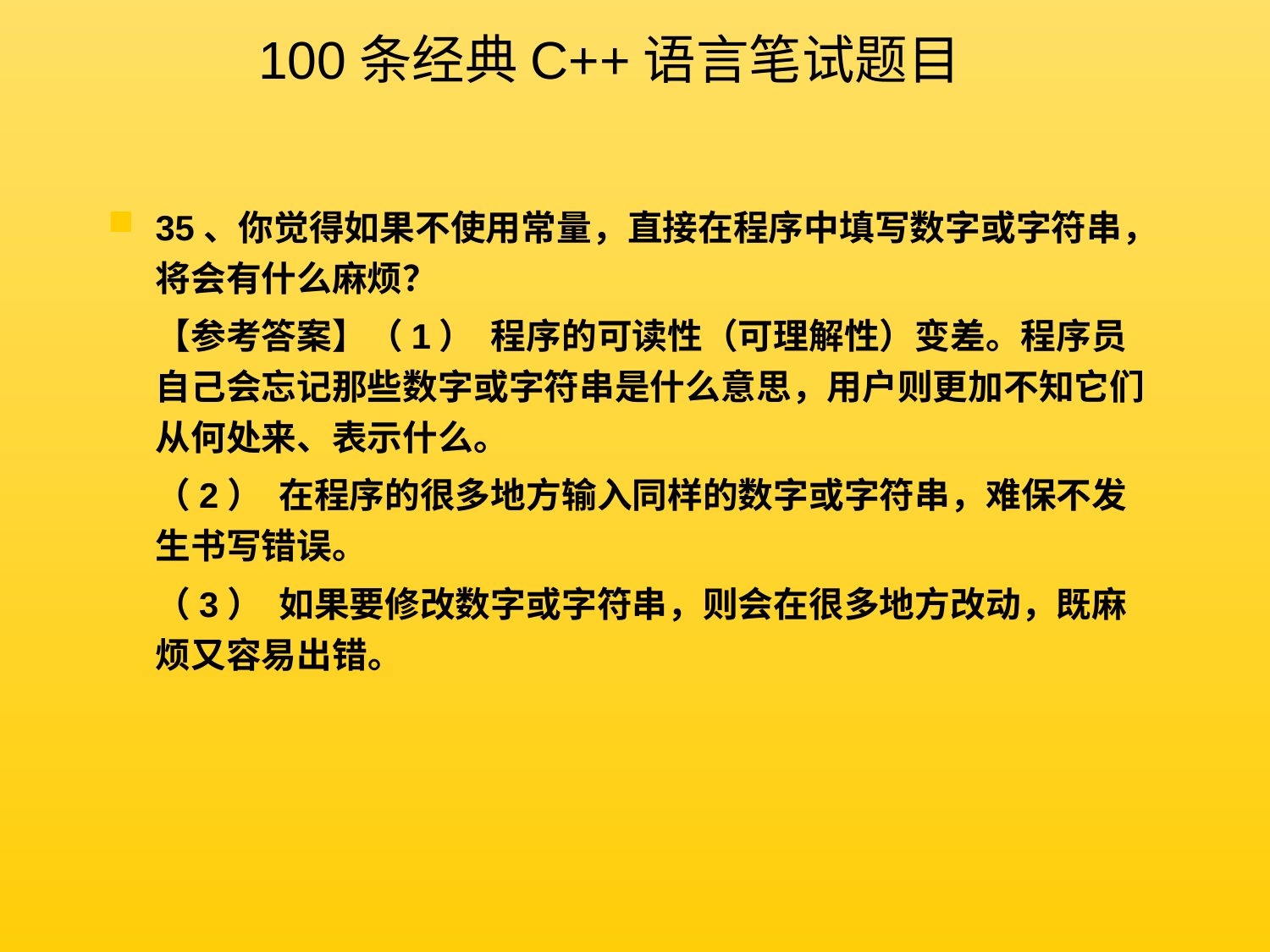

100条经典C++语言笔试题目
35、你觉得如果不使用常量，直接在程序中填写数字或字符串，将会有什么麻烦？
	【参考答案】（1）  程序的可读性（可理解性）变差。程序员自己会忘记那些数字或字符串是什么意思，用户则更加不知它们从何处来、表示什么。
	（2）  在程序的很多地方输入同样的数字或字符串，难保不发生书写错误。
	（3）  如果要修改数字或字符串，则会在很多地方改动，既麻烦又容易出错。